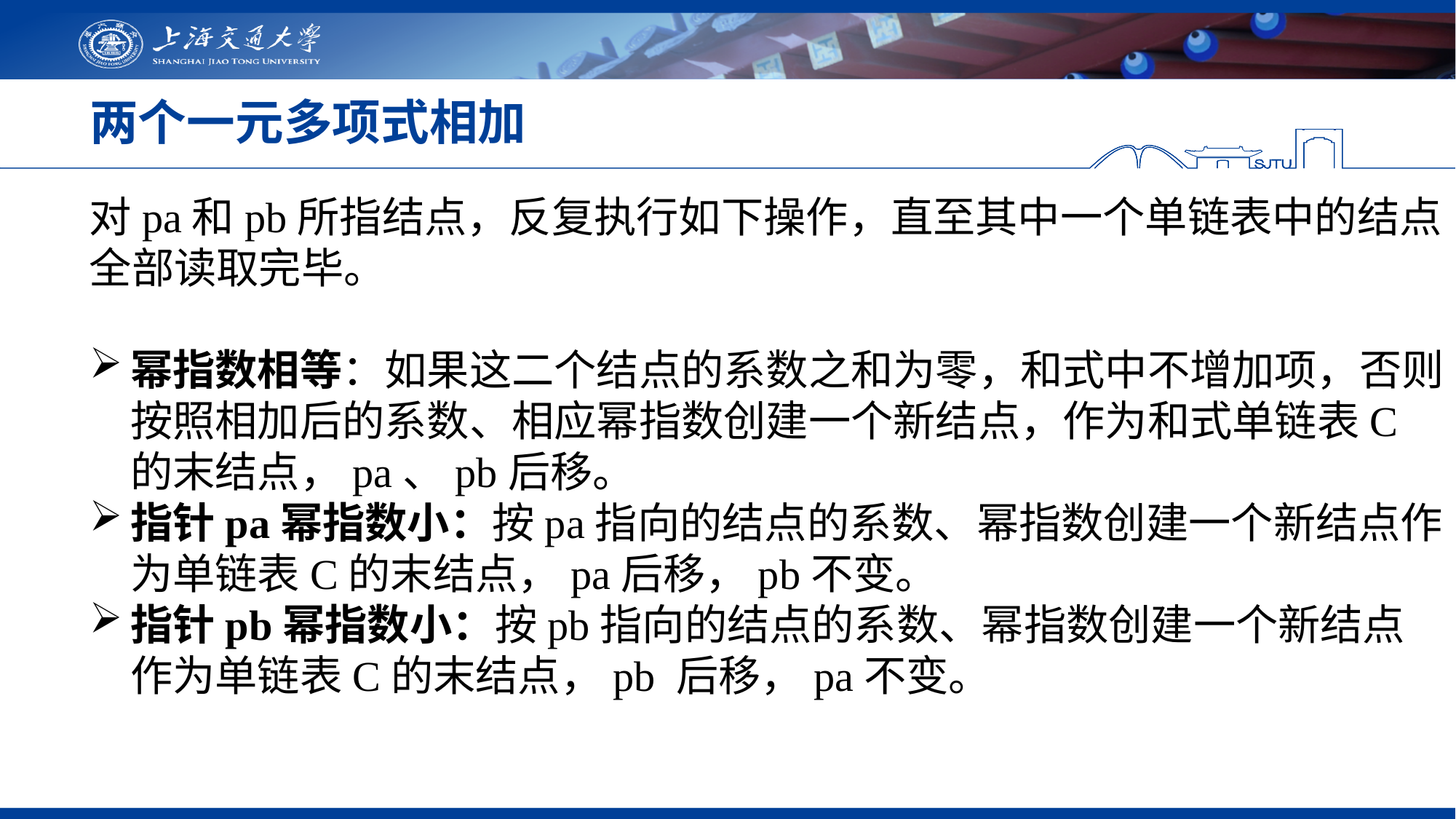

# 两个一元多项式相加
对pa和pb所指结点，反复执行如下操作，直至其中一个单链表中的结点全部读取完毕。

幂指数相等：如果这二个结点的系数之和为零，和式中不增加项，否则按照相加后的系数、相应幂指数创建一个新结点，作为和式单链表C的末结点，pa、pb后移。
指针pa幂指数小：按pa指向的结点的系数、幂指数创建一个新结点作为单链表C的末结点，pa后移，pb不变。
指针pb幂指数小：按pb指向的结点的系数、幂指数创建一个新结点作为单链表C的末结点，pb 后移，pa不变。